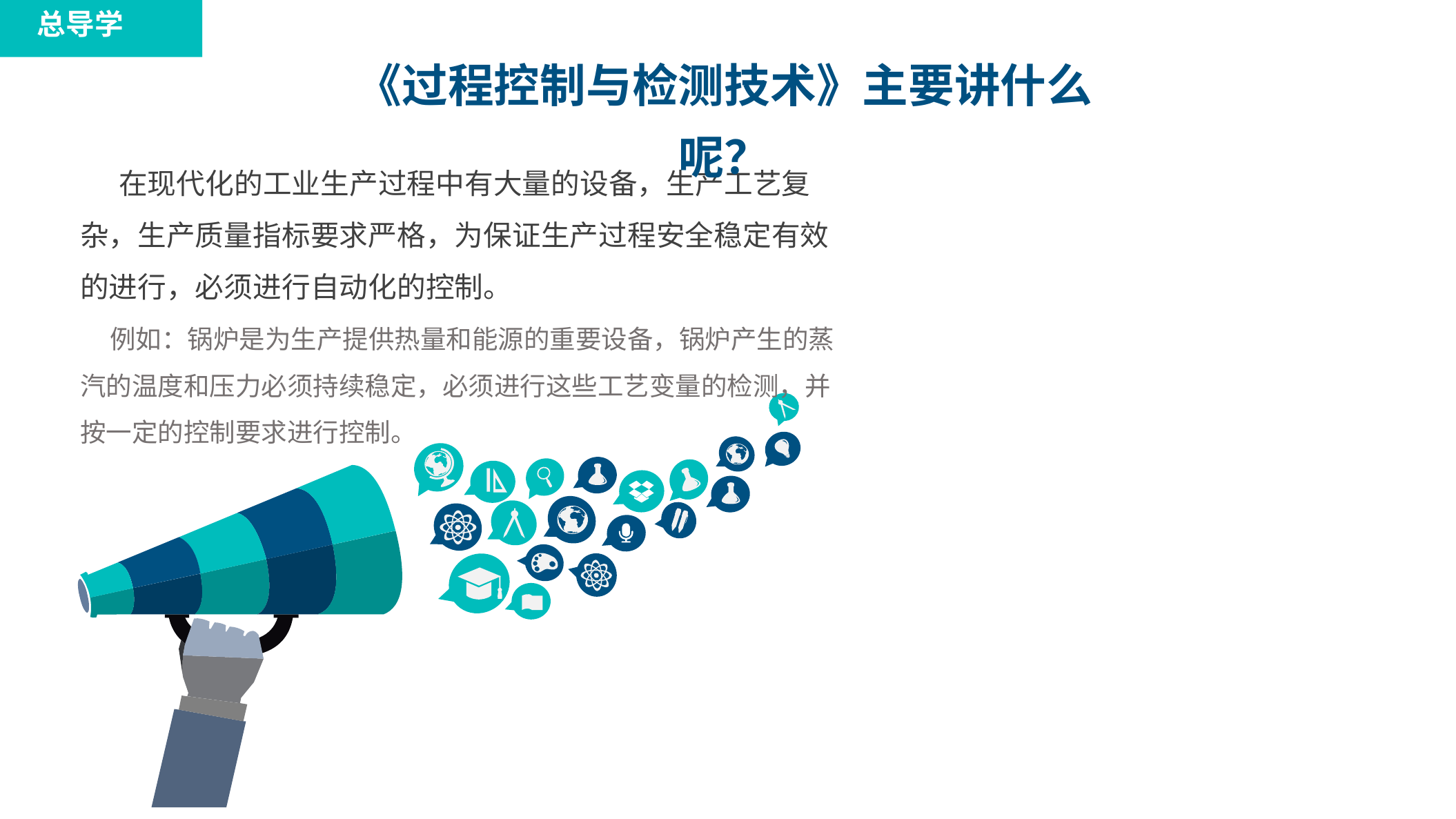

总导学
《过程控制与检测技术》主要讲什么呢？
     在现代化的工业生产过程中有大量的设备，生产工艺复杂，生产质量指标要求严格，为保证生产过程安全稳定有效的进行，必须进行自动化的控制。
    例如：锅炉是为生产提供热量和能源的重要设备，锅炉产生的蒸汽的温度和压力必须持续稳定，必须进行这些工艺变量的检测，并按一定的控制要求进行控制。